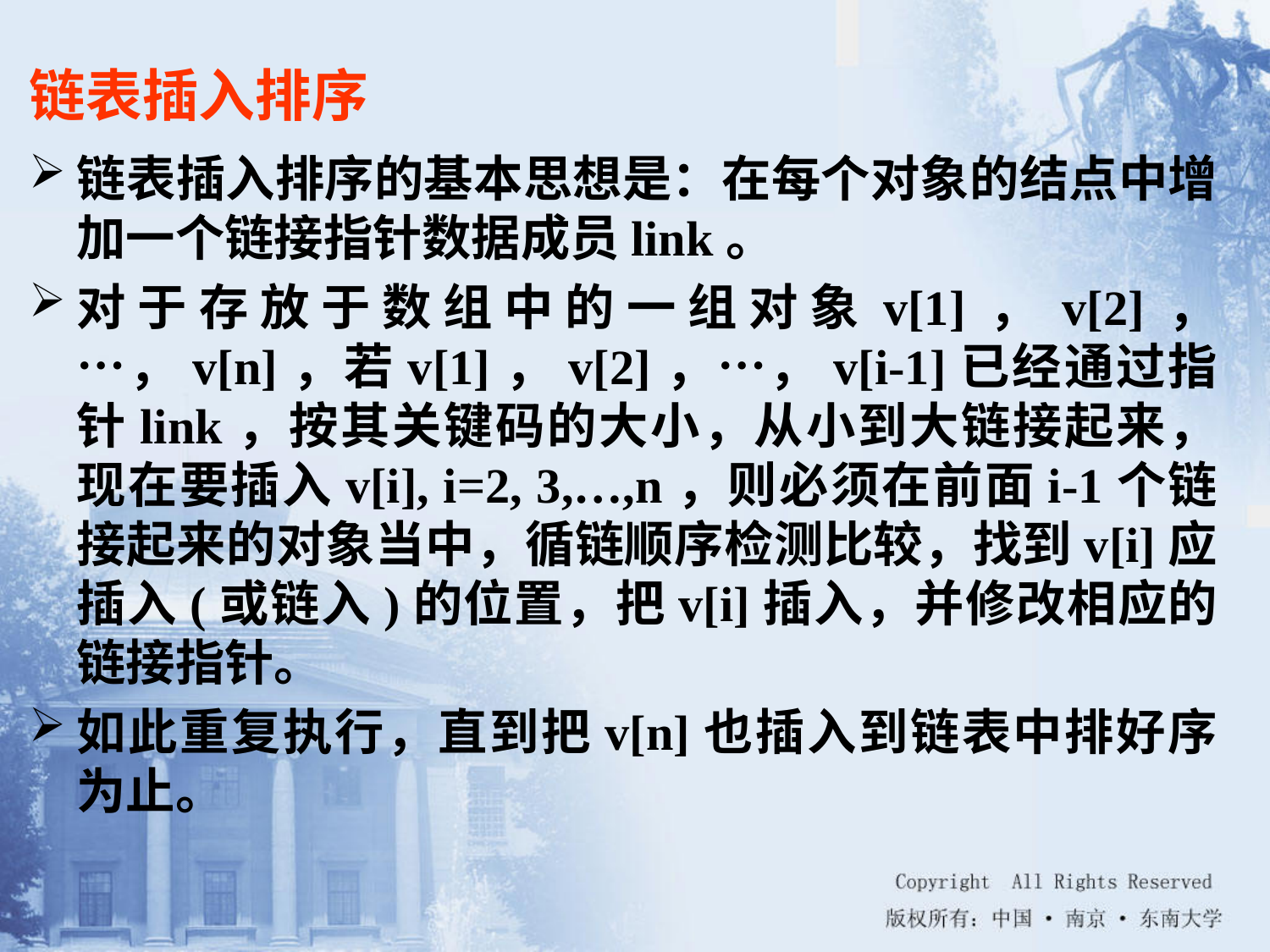

# 链表插入排序
链表插入排序的基本思想是：在每个对象的结点中增加一个链接指针数据成员link。
对于存放于数组中的一组对象v[1]，v[2]，…，v[n]，若v[1]，v[2]，…，v[i-1]已经通过指针link，按其关键码的大小，从小到大链接起来，现在要插入v[i], i=2, 3,…,n，则必须在前面i-1个链接起来的对象当中，循链顺序检测比较，找到v[i]应插入(或链入)的位置，把v[i]插入，并修改相应的链接指针。
如此重复执行，直到把v[n]也插入到链表中排好序为止。